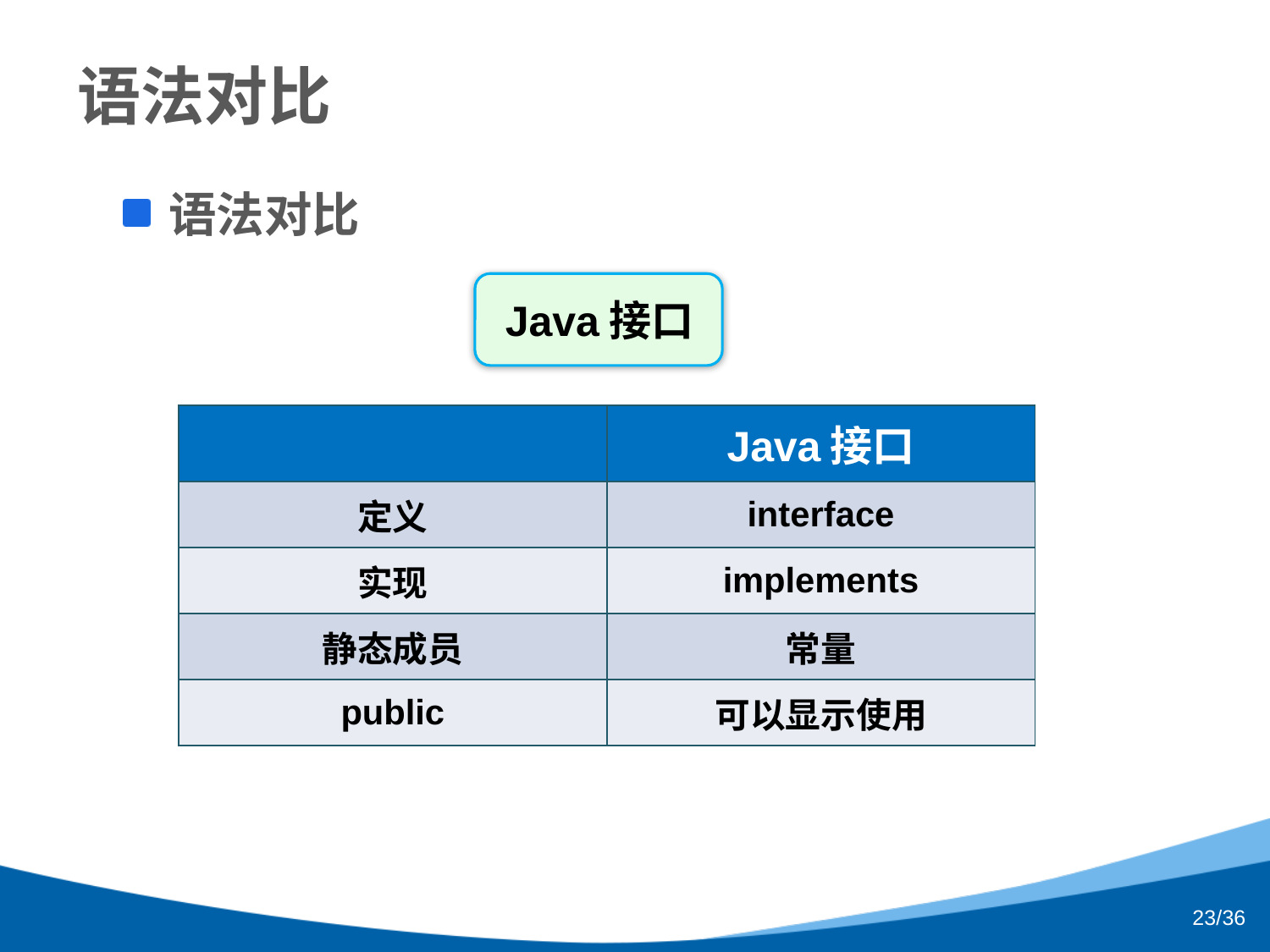

# 语法对比
语法对比
 Java接口
|  | Java接口 |
| --- | --- |
| 定义 | interface |
| 实现 | implements |
| 静态成员 | 常量 |
| public | 可以显示使用 |
23/36